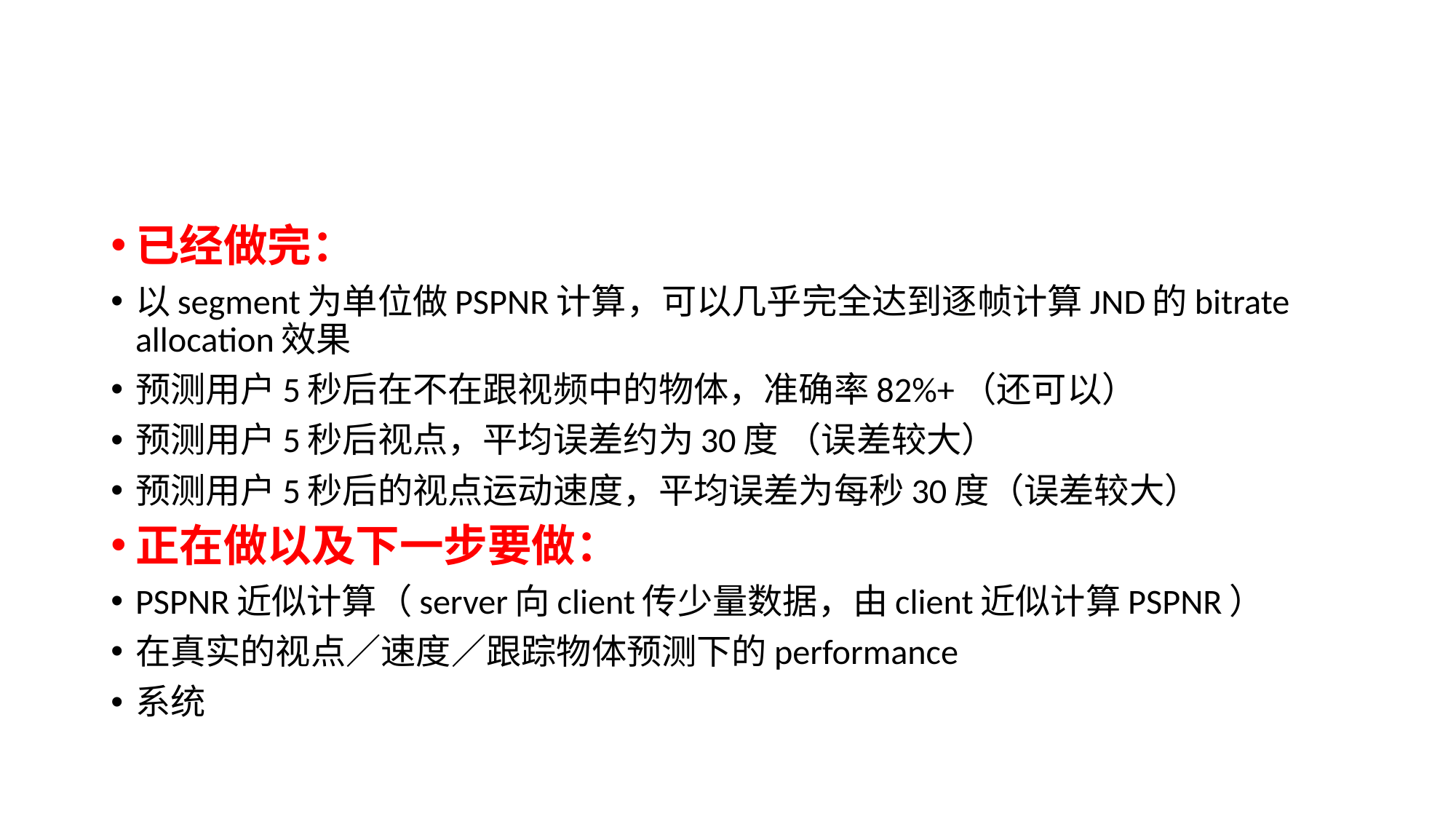

#
已经做完：
以segment为单位做PSPNR计算，可以几乎完全达到逐帧计算JND的bitrate allocation效果
预测用户5秒后在不在跟视频中的物体，准确率82%+（还可以）
预测用户5秒后视点，平均误差约为30度 （误差较大）
预测用户5秒后的视点运动速度，平均误差为每秒30度（误差较大）
正在做以及下一步要做：
PSPNR近似计算（server向client传少量数据，由client近似计算PSPNR）
在真实的视点／速度／跟踪物体预测下的performance
系统